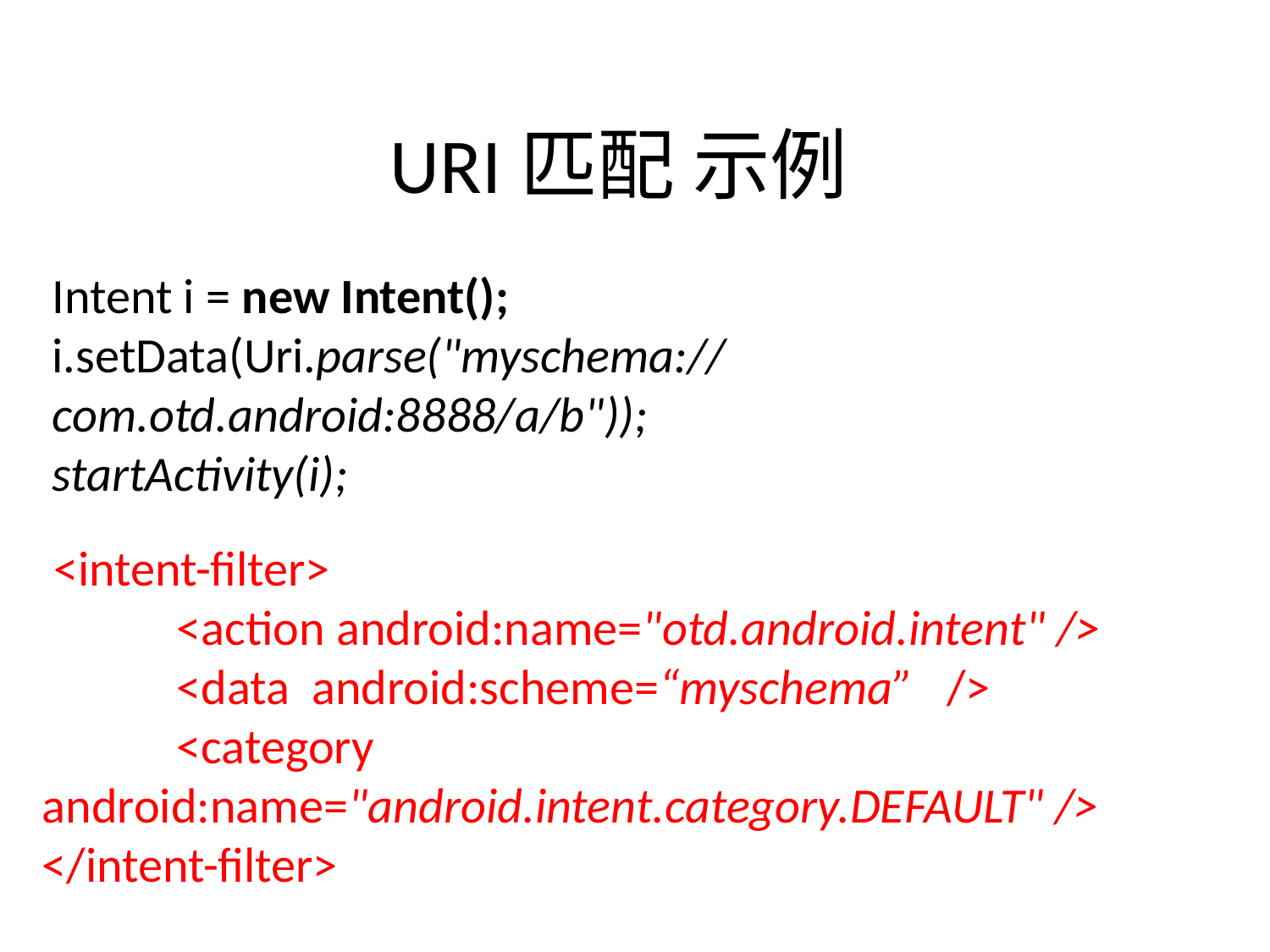

# URI匹配 示例
Intent i = new Intent();
i.setData(Uri.parse("myschema://com.otd.android:8888/a/b"));
startActivity(i);
 <intent-filter>
            <action android:name="otd.android.intent" />
            <data  android:scheme=“myschema”   />
            <category android:name="android.intent.category.DEFAULT" />
</intent-filter>